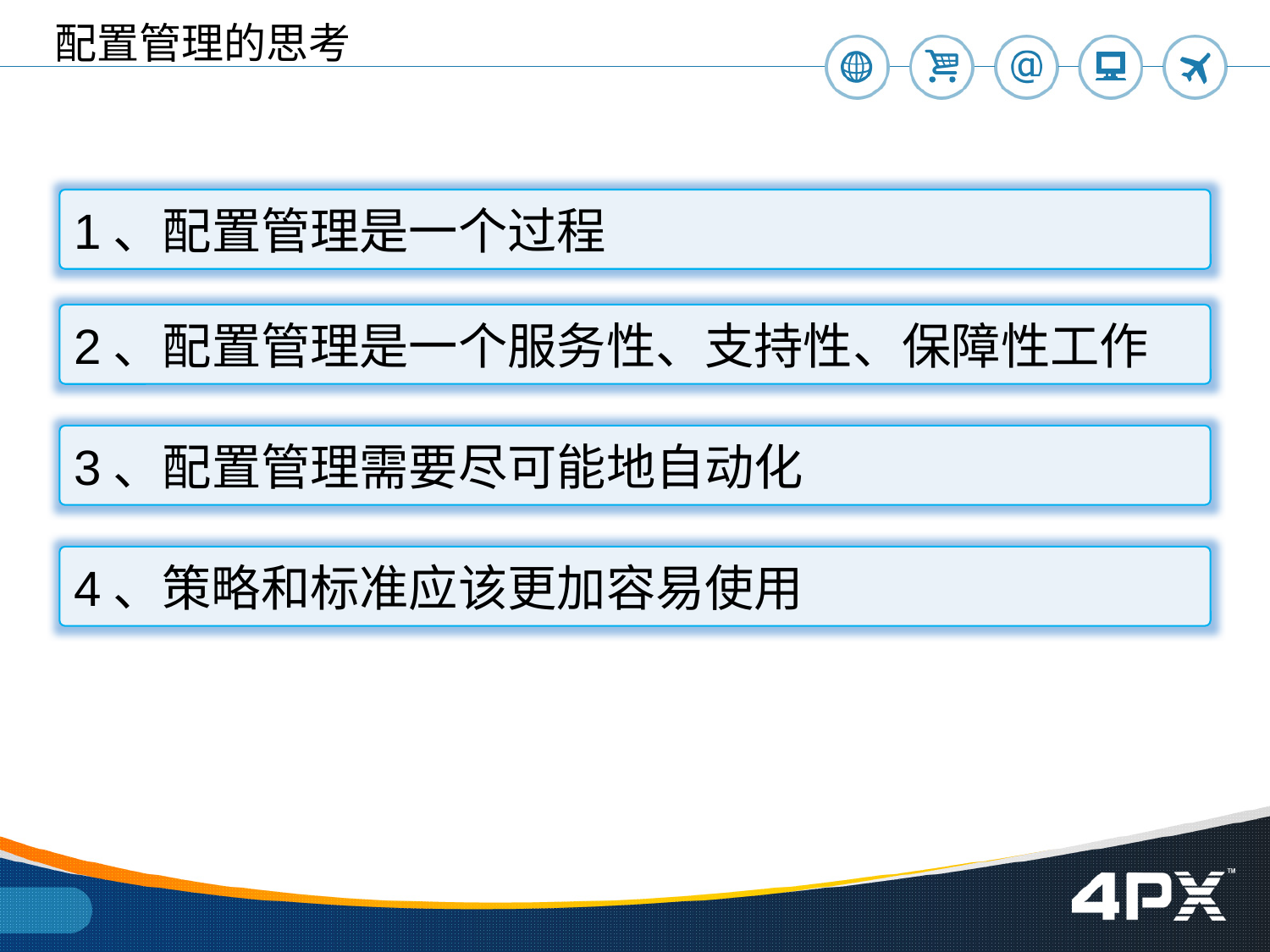

配置管理的思考
1、配置管理是一个过程
2、配置管理是一个服务性、支持性、保障性工作
3、配置管理需要尽可能地自动化
4、策略和标准应该更加容易使用